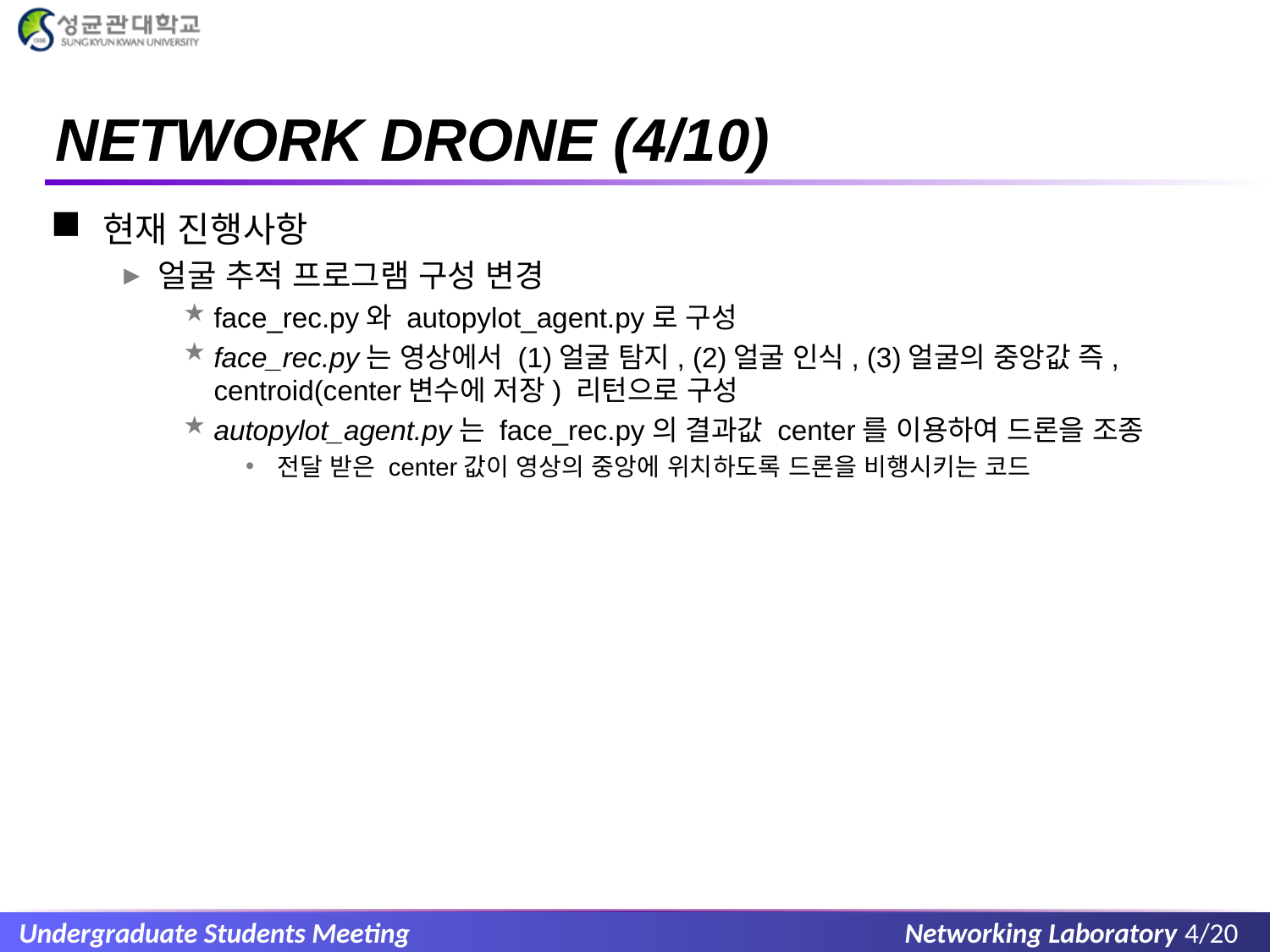

# NETWORK DRONE (4/10)
현재 진행사항
얼굴 추적 프로그램 구성 변경
face_rec.py와 autopylot_agent.py로 구성
face_rec.py는 영상에서 (1)얼굴 탐지, (2)얼굴 인식, (3)얼굴의 중앙값 즉, centroid(center변수에 저장) 리턴으로 구성
autopylot_agent.py는 face_rec.py의 결과값 center를 이용하여 드론을 조종
전달 받은 center값이 영상의 중앙에 위치하도록 드론을 비행시키는 코드